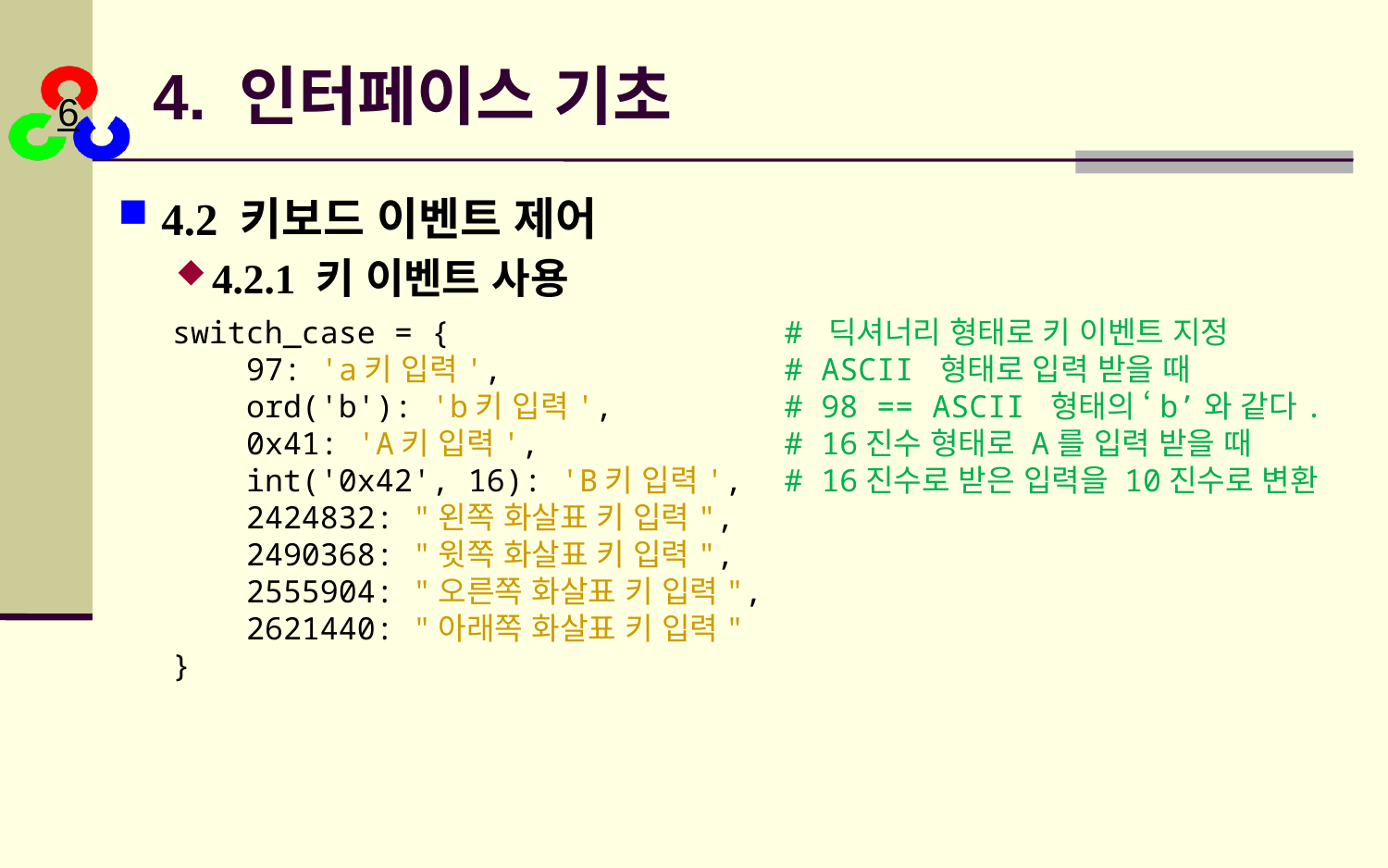

# 4. 인터페이스 기초
4.2 키보드 이벤트 제어
4.2.1 키 이벤트 사용
switch_case = {
    97: 'a키 입력',
    ord('b'): 'b키 입력',
    0x41: 'A키 입력',
    int('0x42', 16): 'B키 입력',
    2424832: "왼쪽 화살표 키 입력",
    2490368: "윗쪽 화살표 키 입력",
    2555904: "오른쪽 화살표 키 입력",
    2621440: "아래쪽 화살표 키 입력"
}
# 딕셔너리 형태로 키 이벤트 지정
# ASCII 형태로 입력 받을 때
# 98 == ASCII 형태의 ‘b’와 같다.
# 16진수 형태로 A를 입력 받을 때
# 16진수로 받은 입력을 10진수로 변환